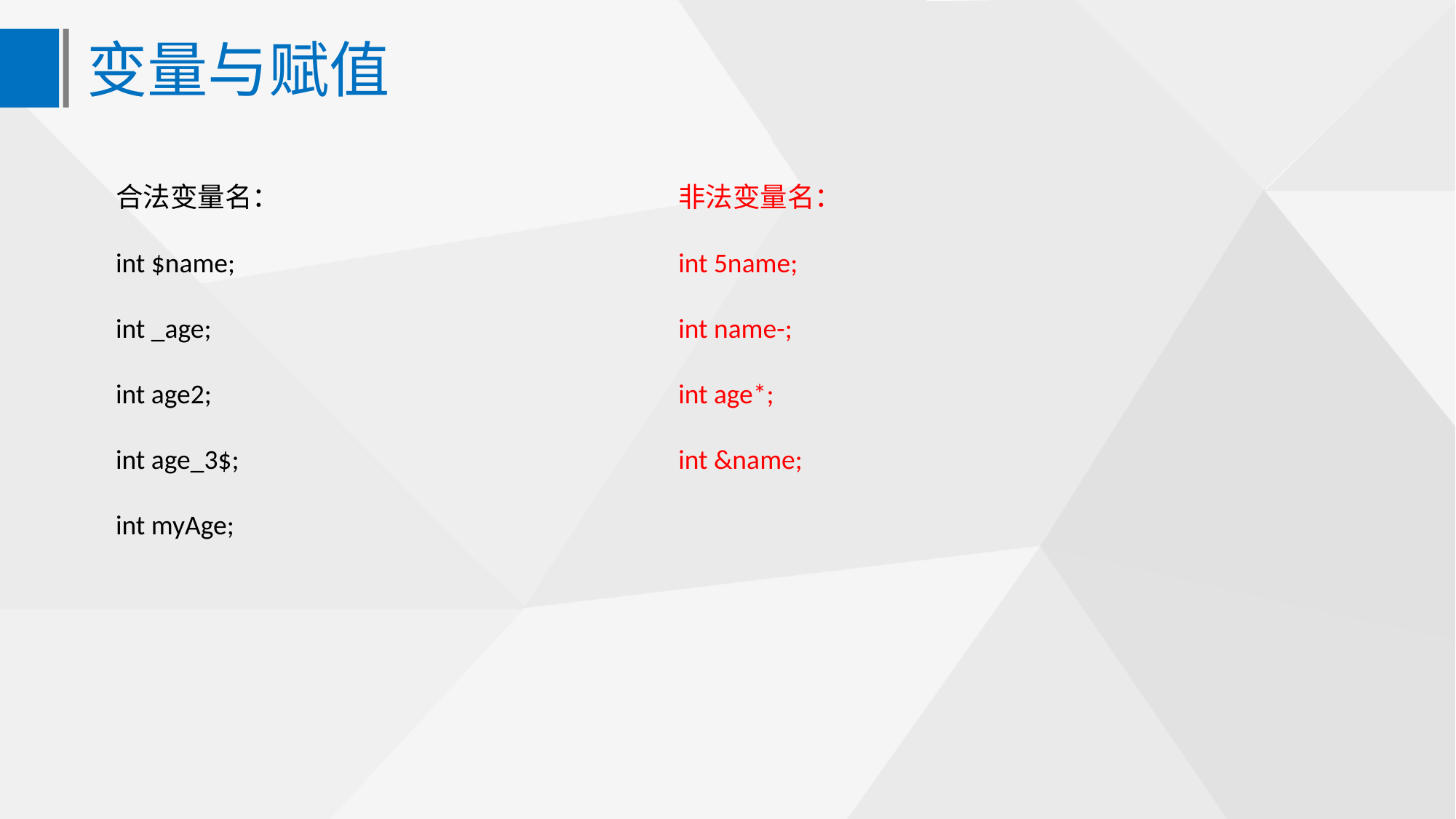

变量与赋值

合法变量名：

int $name;

int _age;

int age2;

int age_3$;

int myAge;
非法变量名：

int 5name;

int name-;

int age*;

int &name;